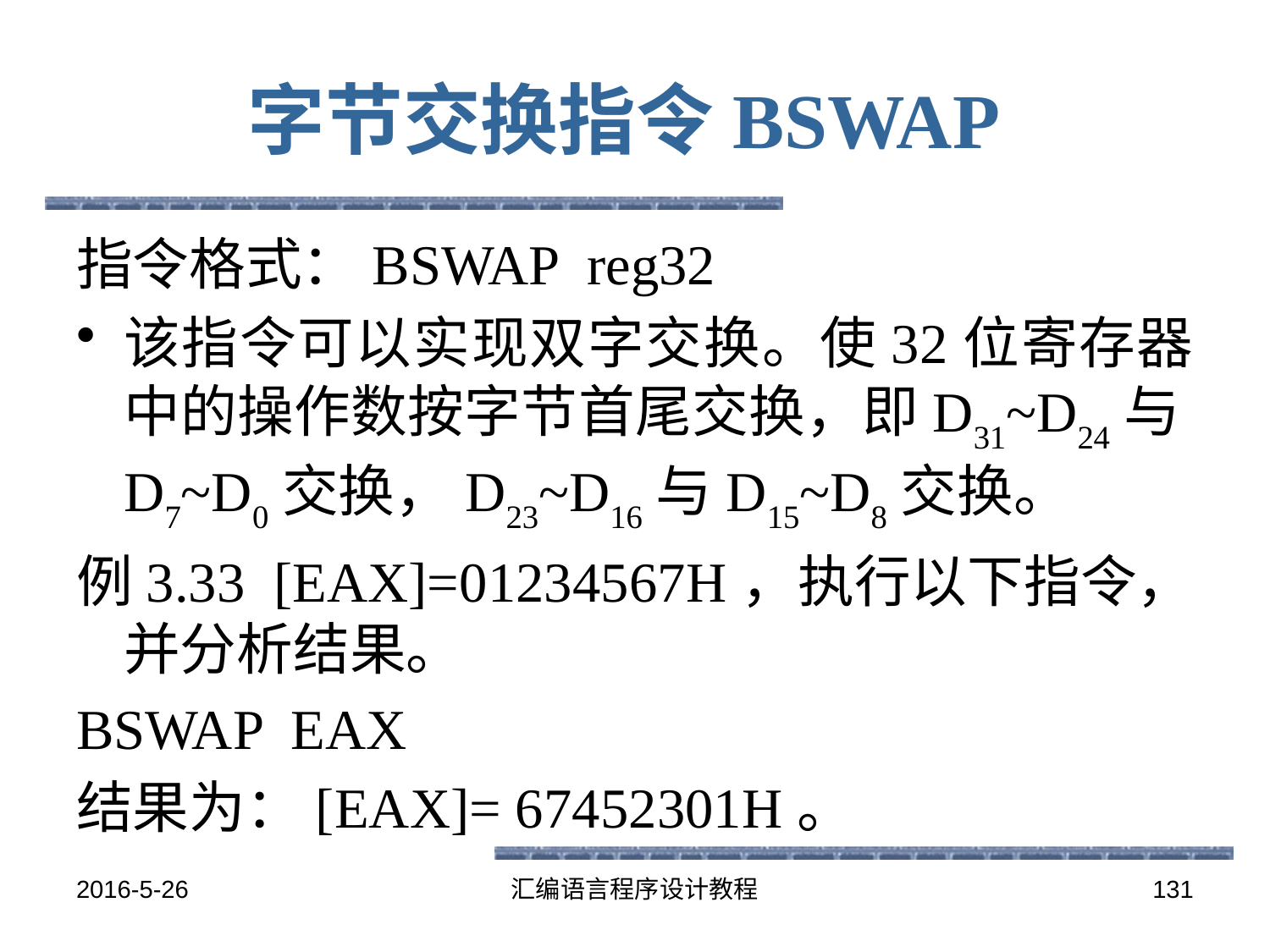

# 字节交换指令BSWAP
指令格式：BSWAP  reg32
该指令可以实现双字交换。使32位寄存器中的操作数按字节首尾交换，即D31~D24与D7~D0交换，D23~D16与D15~D8交换。
例3.33  [EAX]=01234567H，执行以下指令，并分析结果。
BSWAP  EAX
结果为：[EAX]= 67452301H。
2016-5-26
汇编语言程序设计教程
131